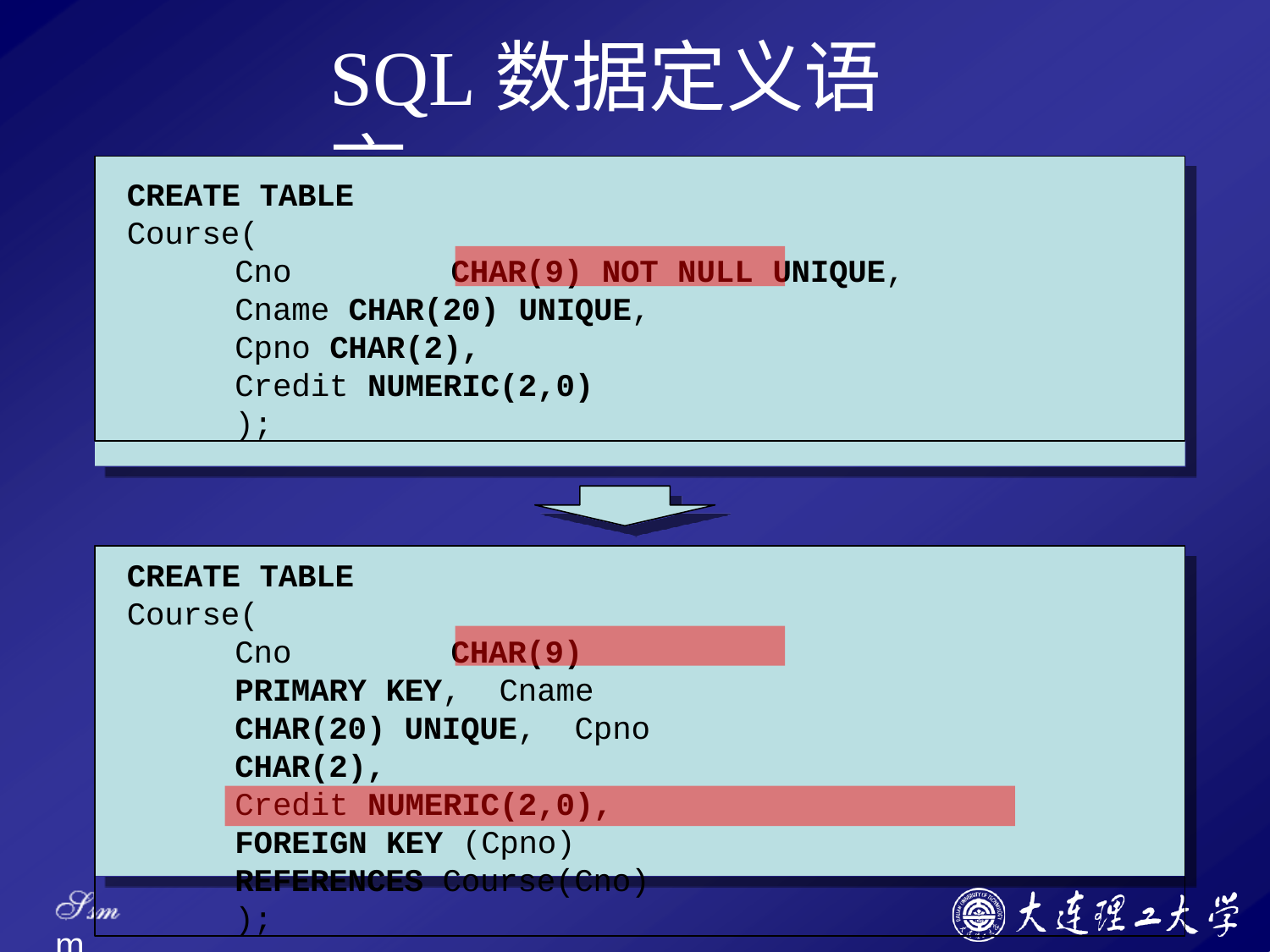

# SQL数据定义语言

CREATE TABLE
Course(
Cno	CHAR(9) NOT NULL UNIQUE,
Cname CHAR(20) UNIQUE,
Cpno CHAR(2),
Credit NUMERIC(2,0)
);

CREATE TABLE
Course(
Cno	CHAR(9) PRIMARY KEY,  Cname CHAR(20) UNIQUE,  Cpno CHAR(2),
Credit NUMERIC(2,0),
FOREIGN KEY (Cpno) REFERENCES Course(Cno)
);

Ssm